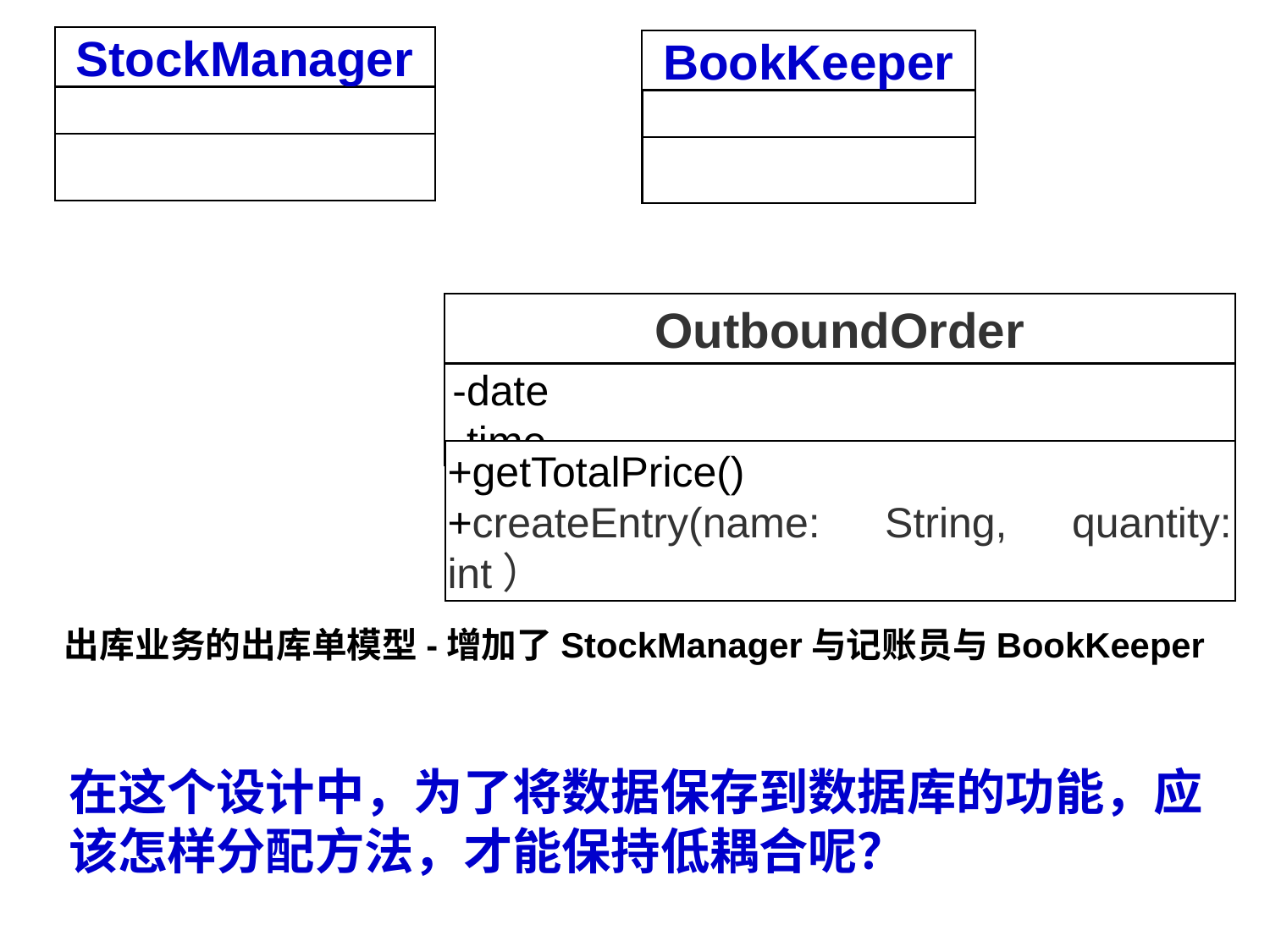

StockManager
BookKeeper

OutboundOrder
-date
-time
+getTotalPrice()
+createEntry(name: String, quantity: int）
出库业务的出库单模型-增加了StockManager与记账员与BookKeeper
在这个设计中，为了将数据保存到数据库的功能，应该怎样分配方法，才能保持低耦合呢？